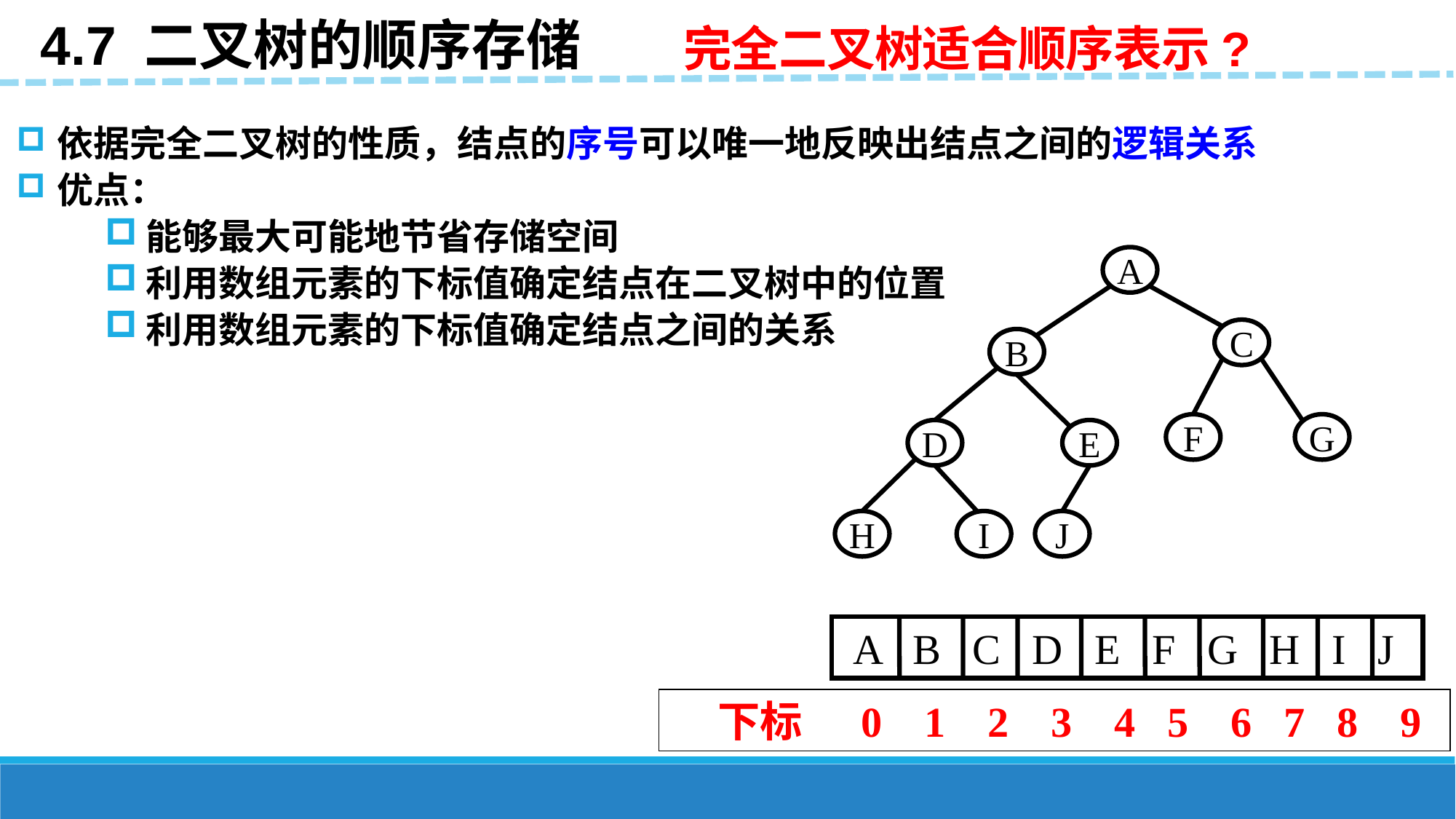

4.7 二叉树的顺序存储
完全二叉树适合顺序表示?
依据完全二叉树的性质，结点的序号可以唯一地反映出结点之间的逻辑关系
优点：
能够最大可能地节省存储空间
利用数组元素的下标值确定结点在二叉树中的位置
利用数组元素的下标值确定结点之间的关系
A
C
B
F
G
D
E
H
I
J

 A   B   C   D   E   F   G   H   I   J
    下标     0    1    2    3    4   5    6   7   8    9